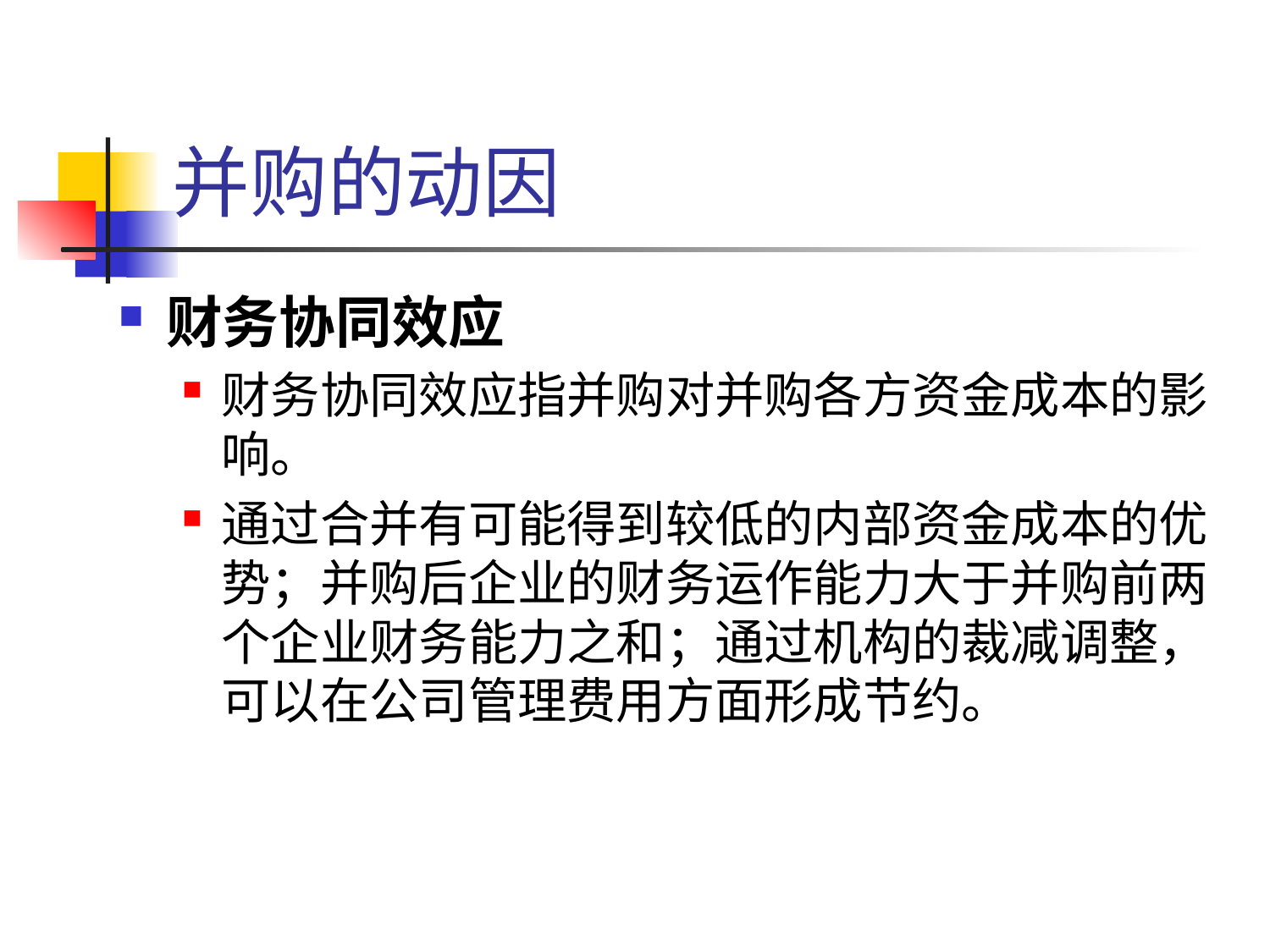

# 并购的动因
财务协同效应
财务协同效应指并购对并购各方资金成本的影响。
通过合并有可能得到较低的内部资金成本的优势；并购后企业的财务运作能力大于并购前两个企业财务能力之和；通过机构的裁减调整，可以在公司管理费用方面形成节约。